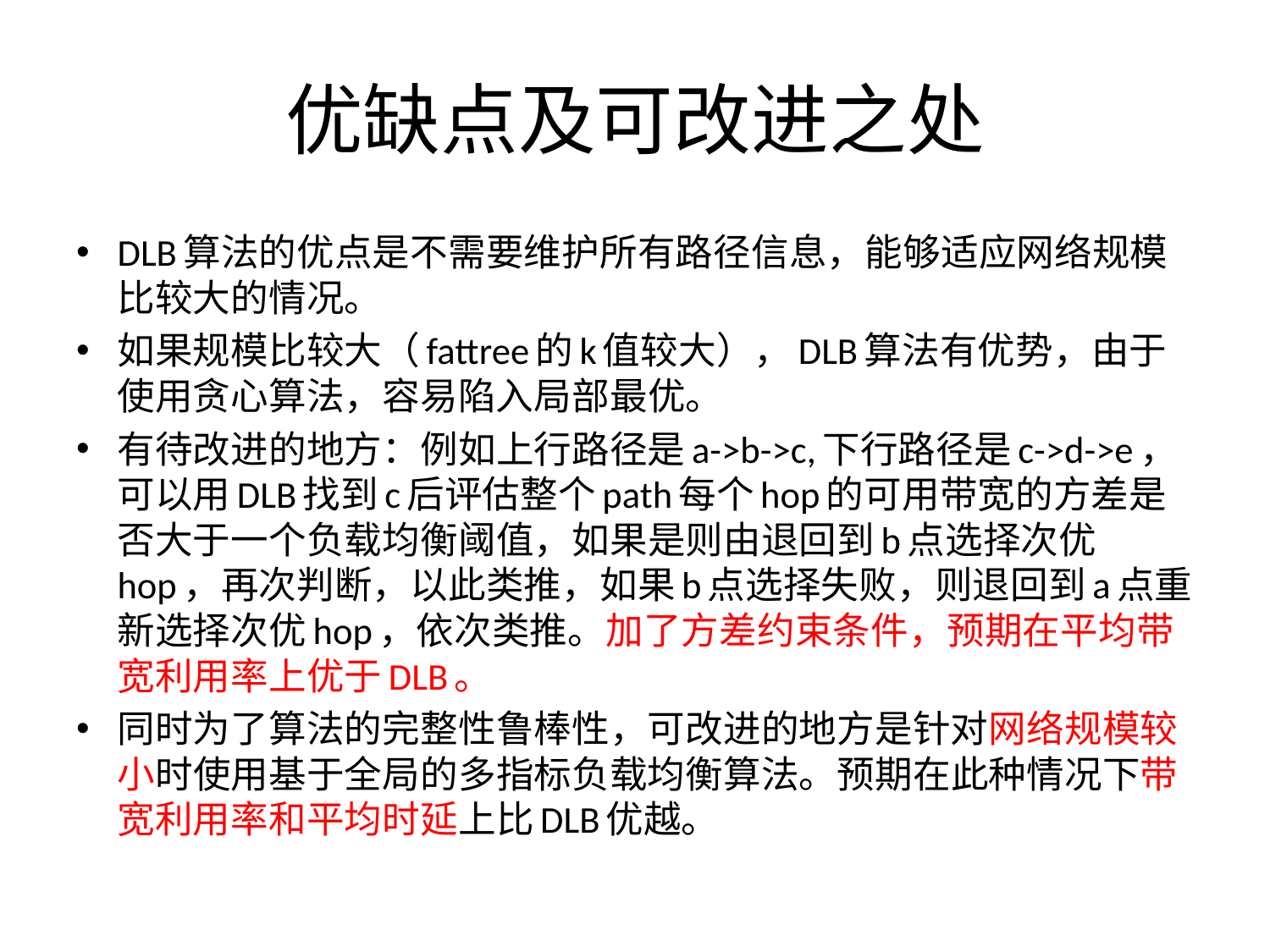

# 优缺点及可改进之处
DLB算法的优点是不需要维护所有路径信息，能够适应网络规模比较大的情况。
如果规模比较大（fattree的k值较大），DLB算法有优势，由于使用贪心算法，容易陷入局部最优。
有待改进的地方：例如上行路径是a->b->c,下行路径是c->d->e，可以用DLB找到c后评估整个path每个hop的可用带宽的方差是否大于一个负载均衡阈值，如果是则由退回到b点选择次优hop，再次判断，以此类推，如果b点选择失败，则退回到a点重新选择次优hop，依次类推。加了方差约束条件，预期在平均带宽利用率上优于DLB。
同时为了算法的完整性鲁棒性，可改进的地方是针对网络规模较小时使用基于全局的多指标负载均衡算法。预期在此种情况下带宽利用率和平均时延上比DLB优越。